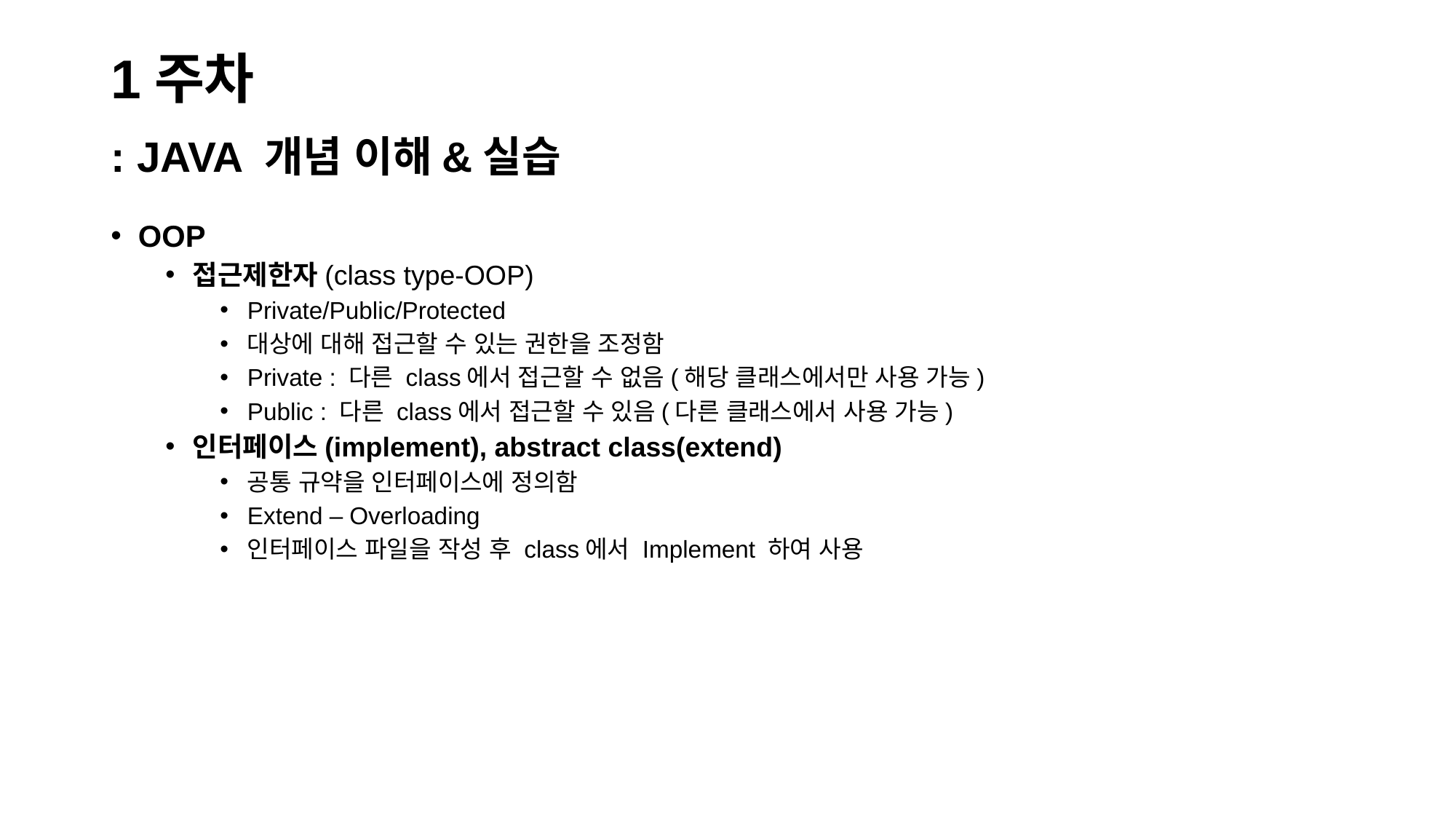

# 1주차
: JAVA 개념 이해&실습
OOP
접근제한자(class type-OOP)
Private/Public/Protected
대상에 대해 접근할 수 있는 권한을 조정함
Private : 다른 class에서 접근할 수 없음(해당 클래스에서만 사용 가능)
Public : 다른 class에서 접근할 수 있음(다른 클래스에서 사용 가능)
인터페이스(implement), abstract class(extend)
공통 규약을 인터페이스에 정의함
Extend – Overloading
인터페이스 파일을 작성 후 class에서 Implement 하여 사용